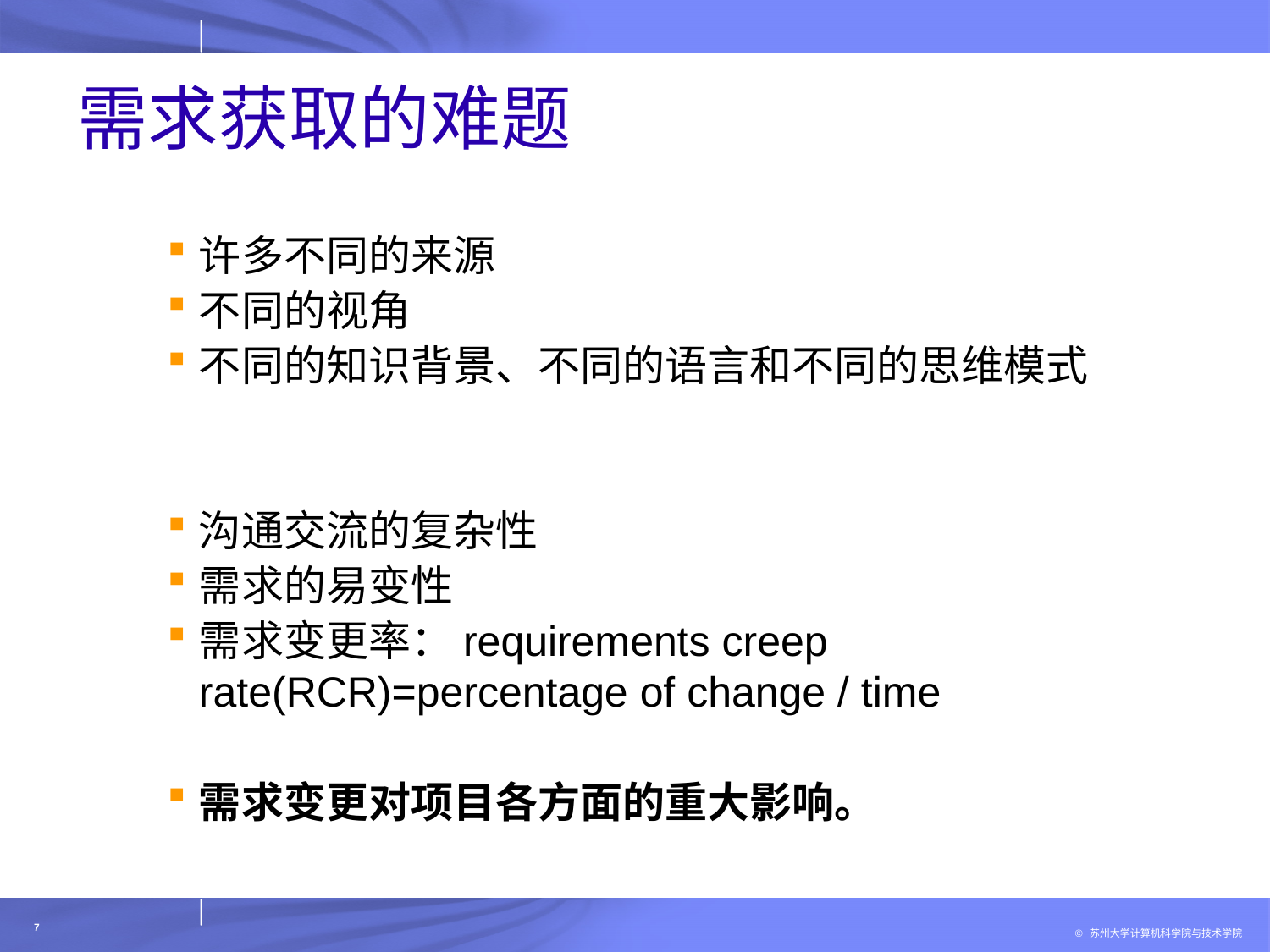

# 需求获取的难题
许多不同的来源
不同的视角
不同的知识背景、不同的语言和不同的思维模式

沟通交流的复杂性
需求的易变性
需求变更率：requirements creep rate(RCR)=percentage of change / time

需求变更对项目各方面的重大影响。
7